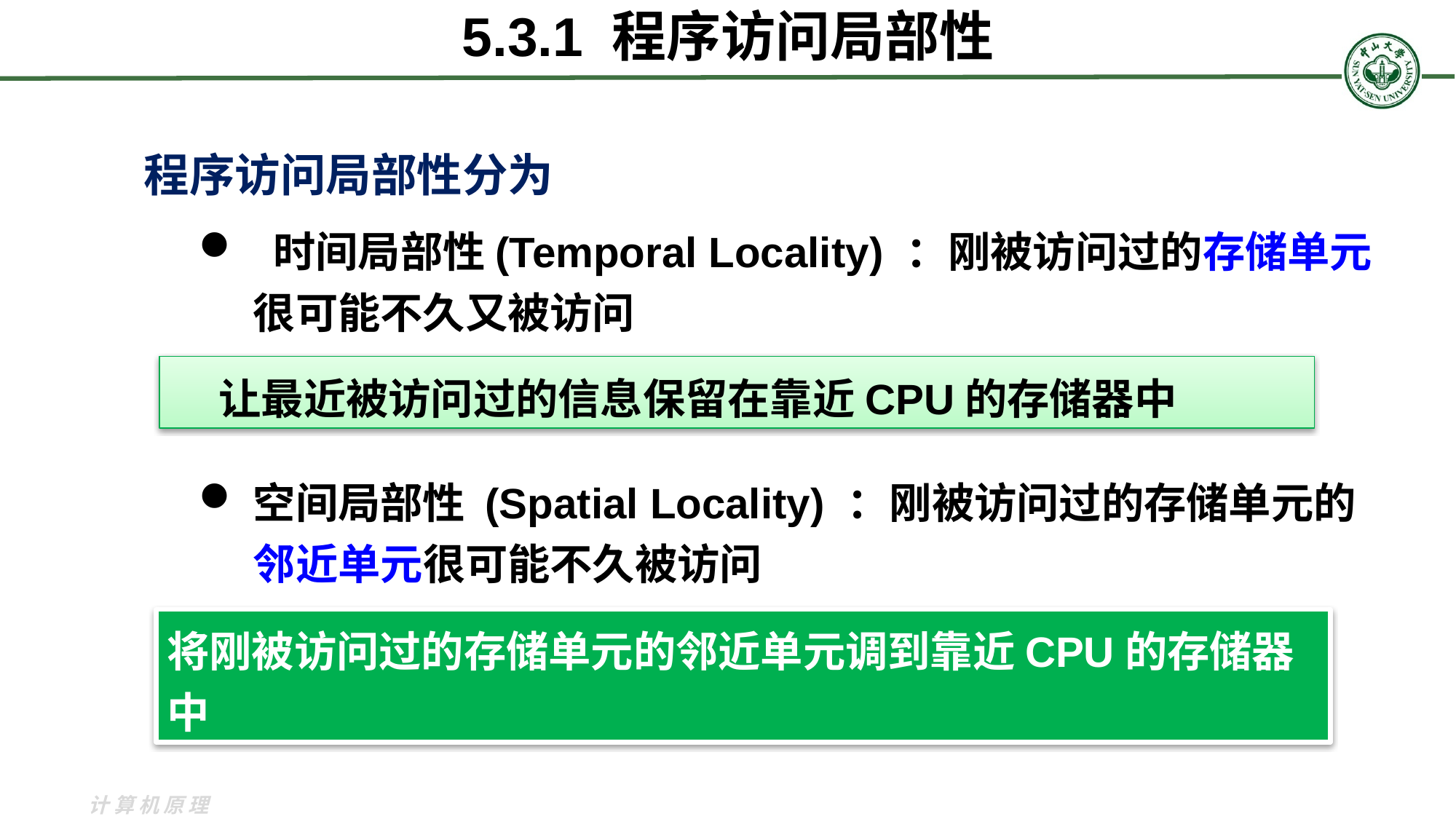

5.3.1 程序访问局部性
程序访问局部性分为
 时间局部性(Temporal Locality) ：刚被访问过的存储单元很可能不久又被访问

空间局部性 (Spatial Locality) ：刚被访问过的存储单元的邻近单元很可能不久被访问
    让最近被访问过的信息保留在靠近CPU的存储器中
将刚被访问过的存储单元的邻近单元调到靠近CPU的存储器中